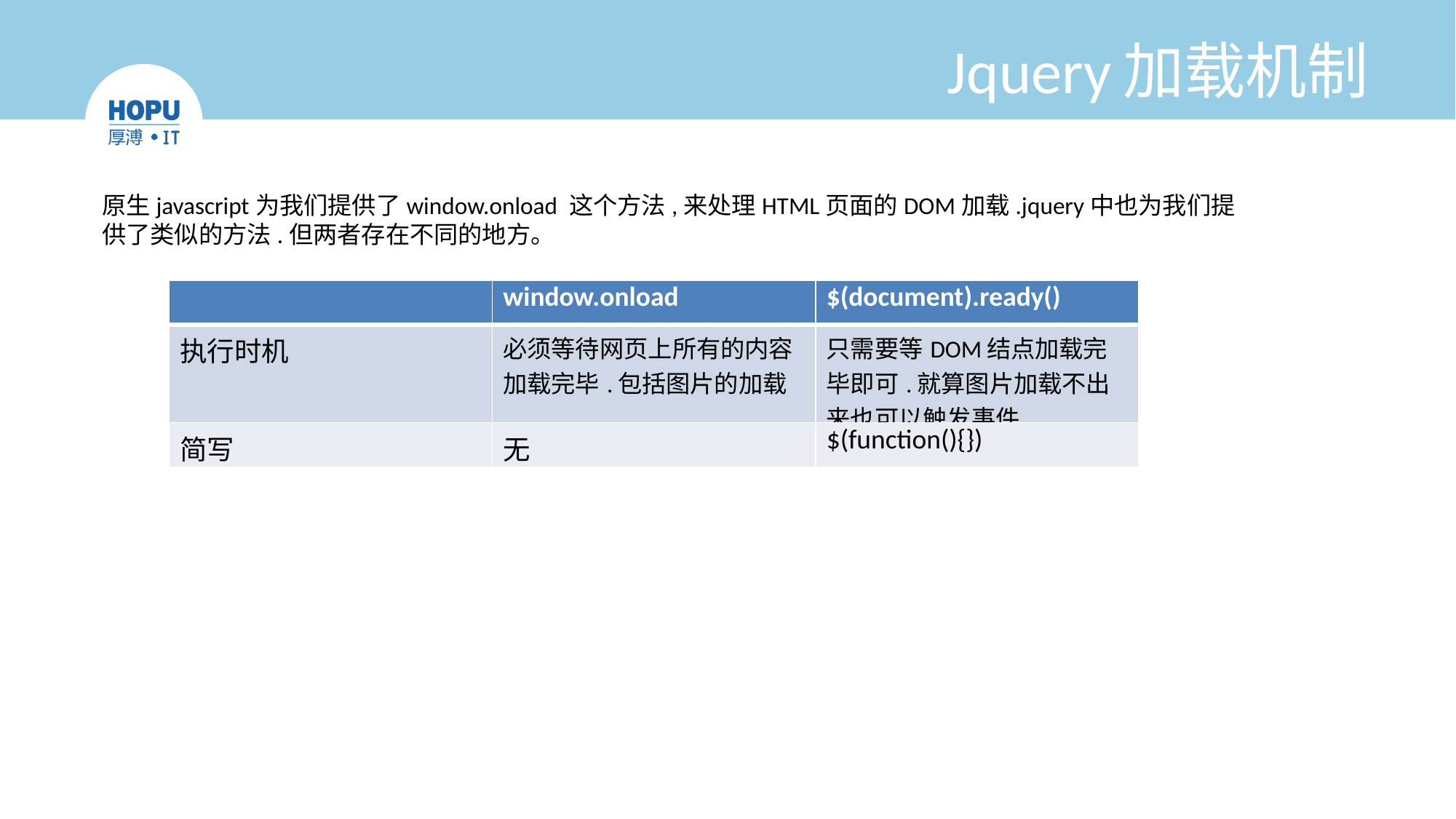

# Jquery加载机制
原生javascript为我们提供了window.onload 这个方法,来处理HTML页面的DOM加载.jquery中也为我们提供了类似的方法.但两者存在不同的地方。
|  | window.onload | $(document).ready() |
| --- | --- | --- |
| 执行时机 | 必须等待网页上所有的内容加载完毕.包括图片的加载 | 只需要等DOM结点加载完毕即可.就算图片加载不出来也可以触发事件 |
| 简写 | 无 | $(function(){}) |